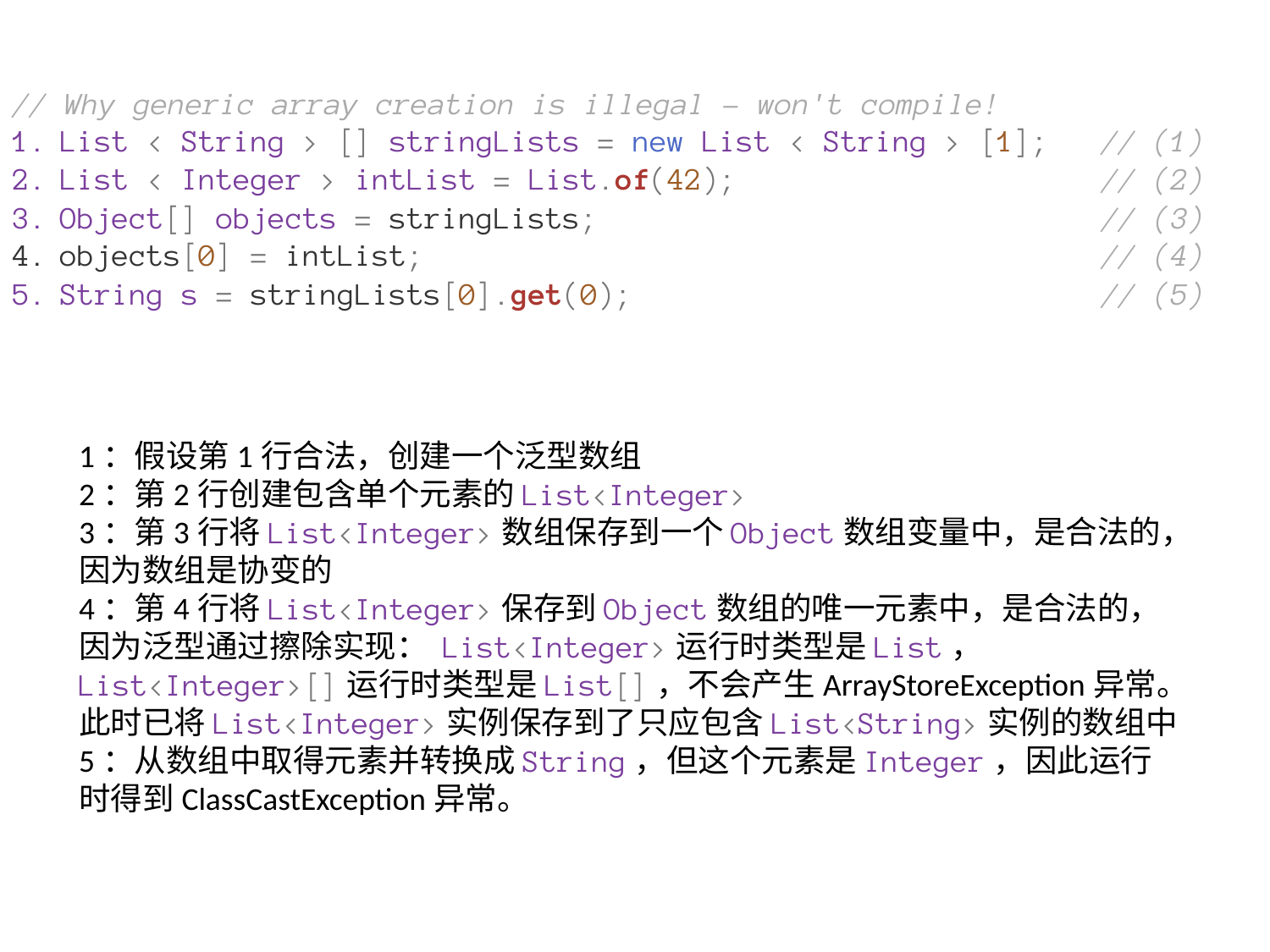

// Why generic array creation is illegal - won't compile!
List < String > [] stringLists = new List < String > [1];   // (1)
List < Integer > intList = List.of(42);                     // (2)
Object[] objects = stringLists;                             // (3)
objects[0] = intList;                                       // (4)
String s = stringLists[0].get(0);                           // (5)
1：假设第1行合法，创建一个泛型数组
2：第2行创建包含单个元素的List<Integer>
3：第3行将List<Integer>数组保存到一个Object数组变量中，是合法的，因为数组是协变的
4：第4行将List<Integer>保存到Object数组的唯一元素中，是合法的，因为泛型通过擦除实现： List<Integer>运行时类型是List， List<Integer>[]运行时类型是List[]，不会产生ArrayStoreException异常。此时已将List<Integer>实例保存到了只应包含List<String>实例的数组中
5：从数组中取得元素并转换成String，但这个元素是Integer，因此运行时得到ClassCastException异常。